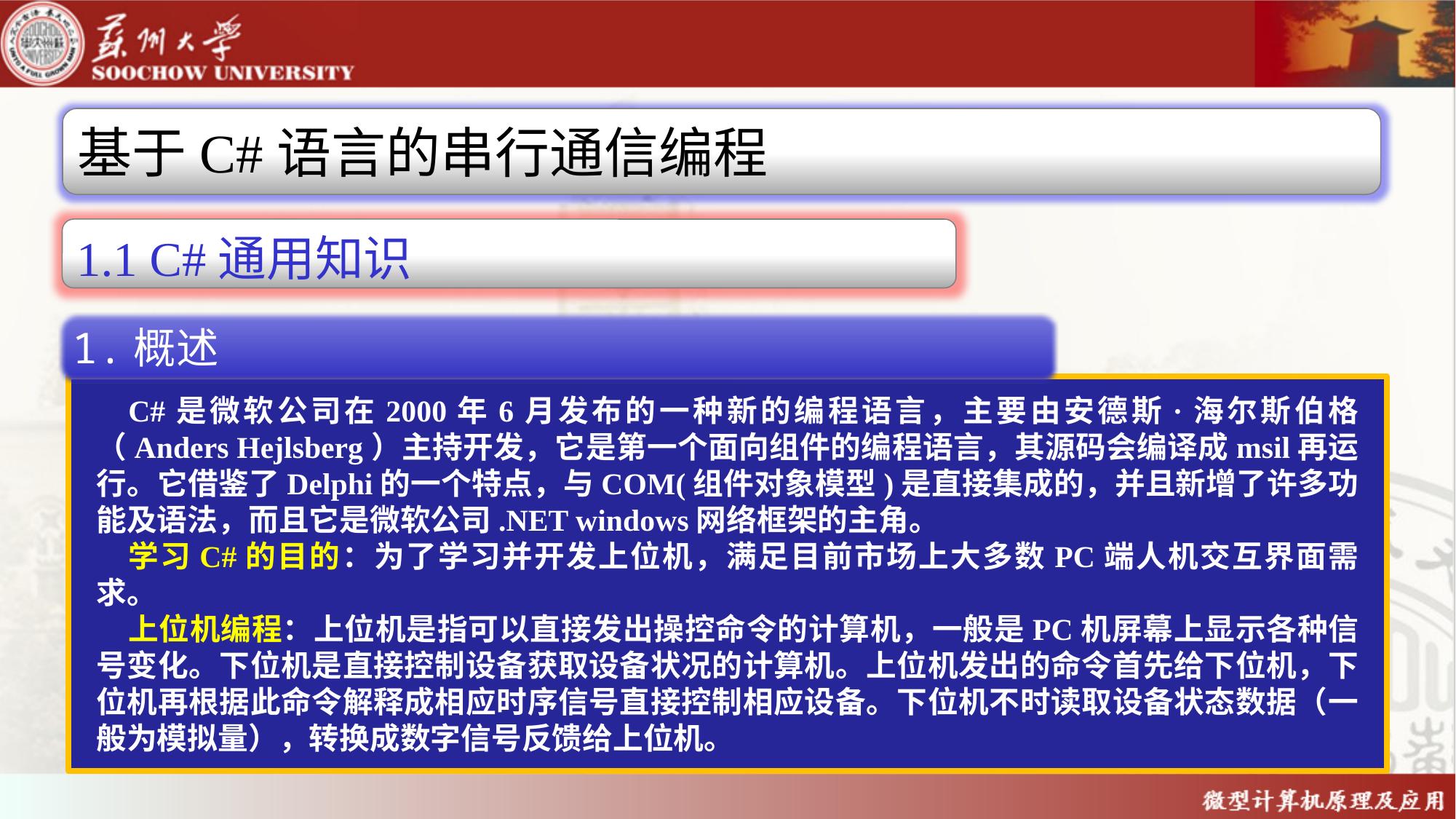

基于C#语言的串行通信编程
1.1 C#通用知识
1.概述
C#是微软公司在2000年6月发布的一种新的编程语言，主要由安德斯·海尔斯伯格（Anders Hejlsberg）主持开发，它是第一个面向组件的编程语言，其源码会编译成msil再运行。它借鉴了Delphi的一个特点，与COM(组件对象模型)是直接集成的，并且新增了许多功能及语法，而且它是微软公司.NET windows网络框架的主角。
学习C#的目的：为了学习并开发上位机，满足目前市场上大多数PC端人机交互界面需求。
上位机编程：上位机是指可以直接发出操控命令的计算机，一般是PC机屏幕上显示各种信号变化。下位机是直接控制设备获取设备状况的计算机。上位机发出的命令首先给下位机，下位机再根据此命令解释成相应时序信号直接控制相应设备。下位机不时读取设备状态数据（一般为模拟量），转换成数字信号反馈给上位机。